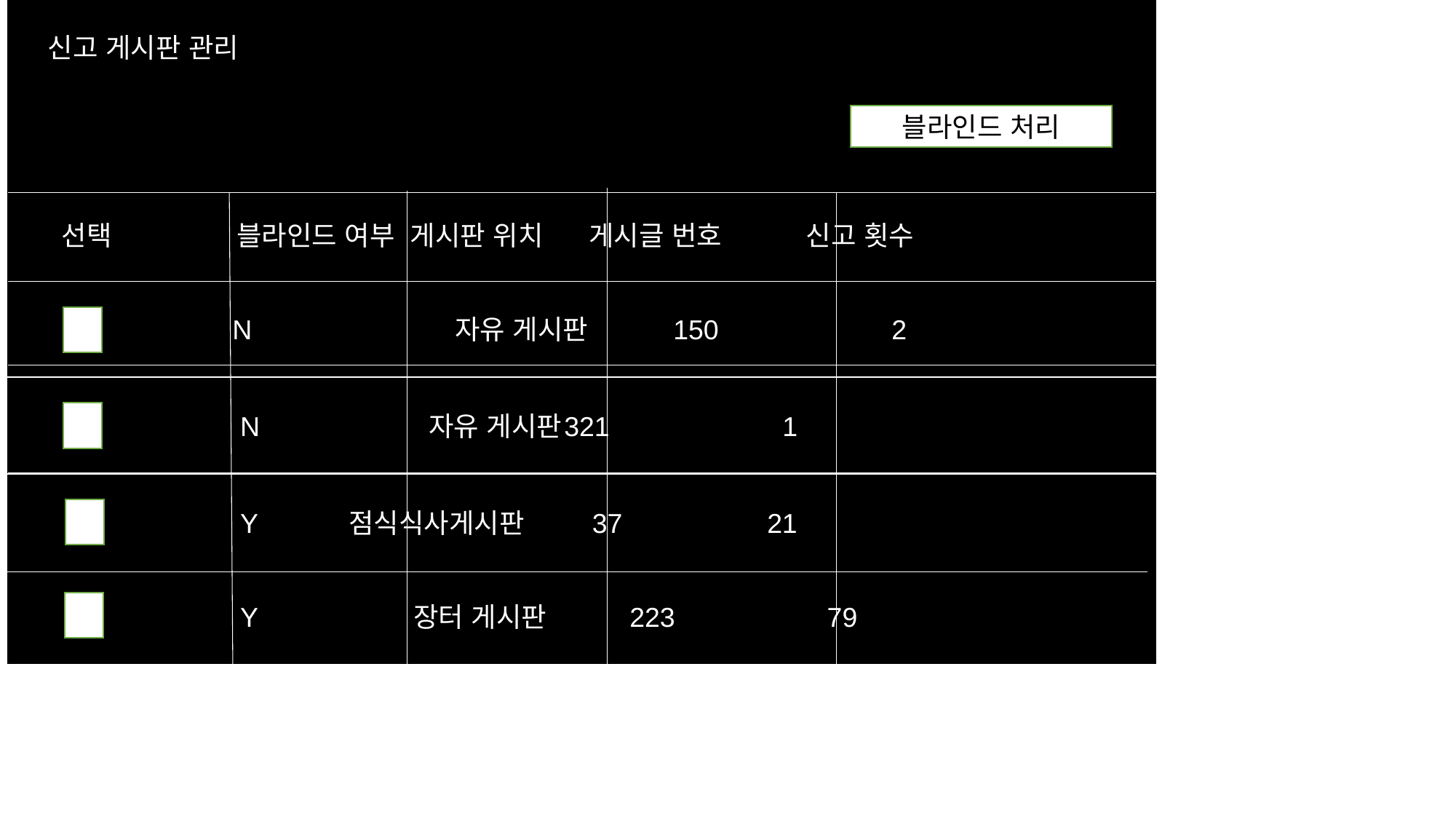

신고 게시판 관리
등록

블라인드 처리
     선택		블라인드 여부  게시판 위치      게시글 번호           신고 횟수
                            N		자유 게시판	150		2

                             N 	          자유 게시판	321		1

                             Y           점식식사게시판        37                   21

                             Y 	        장터 게시판          223                    79